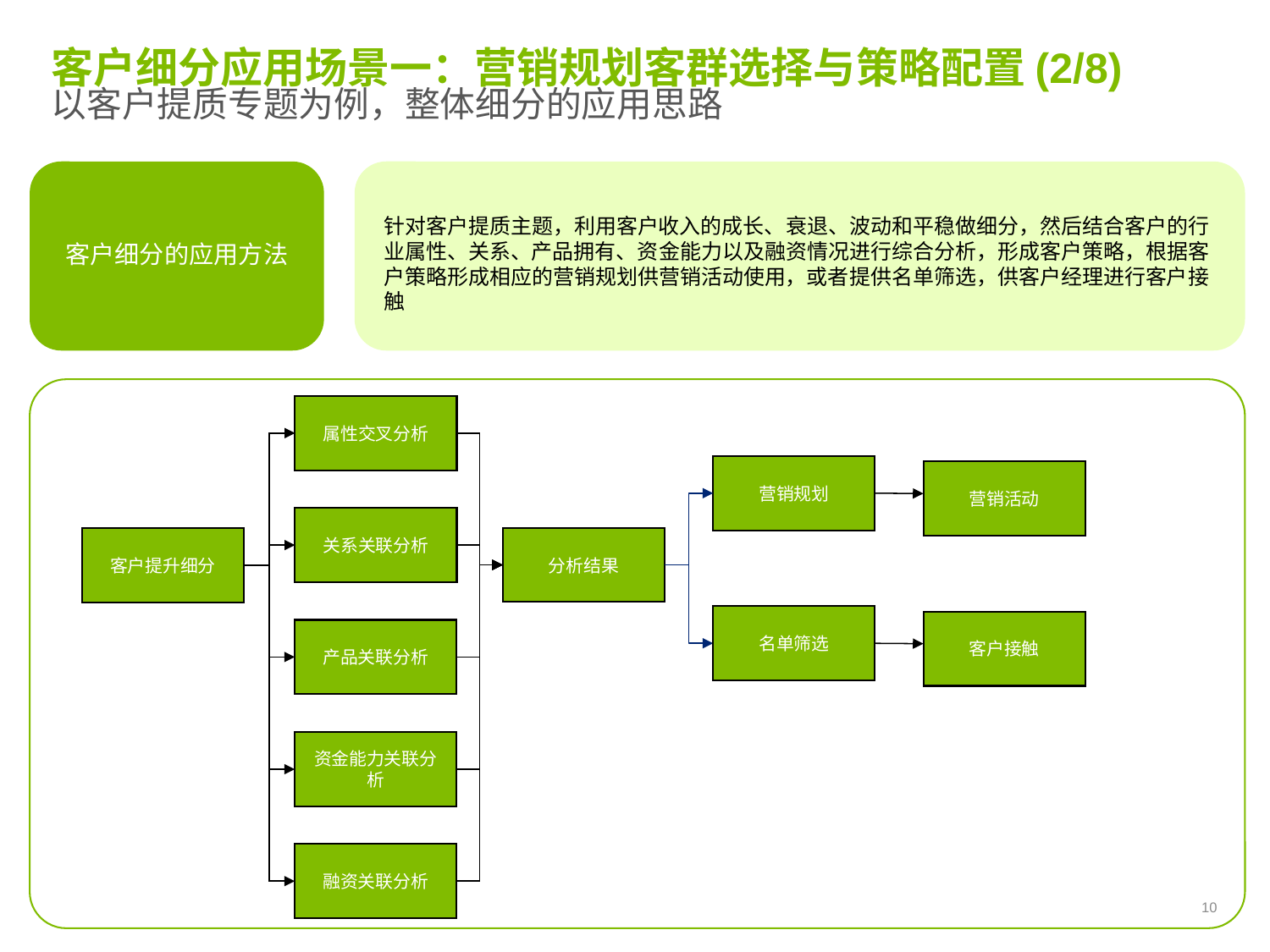

# 客户细分应用场景一：营销规划客群选择与策略配置(2/8)
以客户提质专题为例，整体细分的应用思路
客户细分的应用方法

针对客户提质主题，利用客户收入的成长、衰退、波动和平稳做细分，然后结合客户的行业属性、关系、产品拥有、资金能力以及融资情况进行综合分析，形成客户策略，根据客户策略形成相应的营销规划供营销活动使用，或者提供名单筛选，供客户经理进行客户接触

属性交叉分析
营销规划
营销活动
关系关联分析
分析结果
客户提升细分
名单筛选
客户接触
产品关联分析
资金能力关联分析
融资关联分析
10